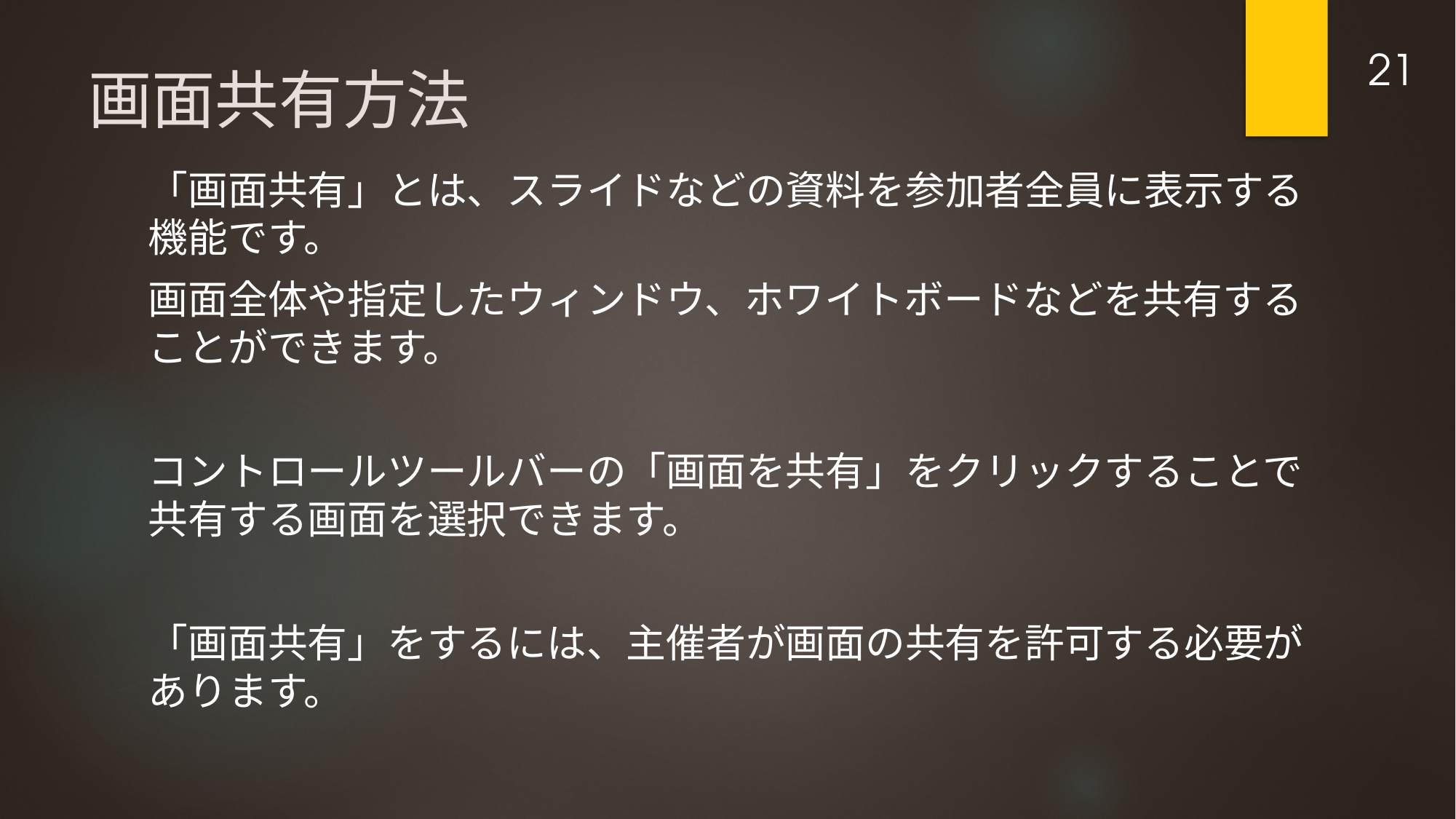

21
# 画面共有方法
「画面共有」とは、スライドなどの資料を参加者全員に表示する機能です。
画面全体や指定したウィンドウ、ホワイトボードなどを共有することができます。

コントロールツールバーの「画面を共有」をクリックすることで共有する画面を選択できます。

「画面共有」をするには、主催者が画面の共有を許可する必要があります。